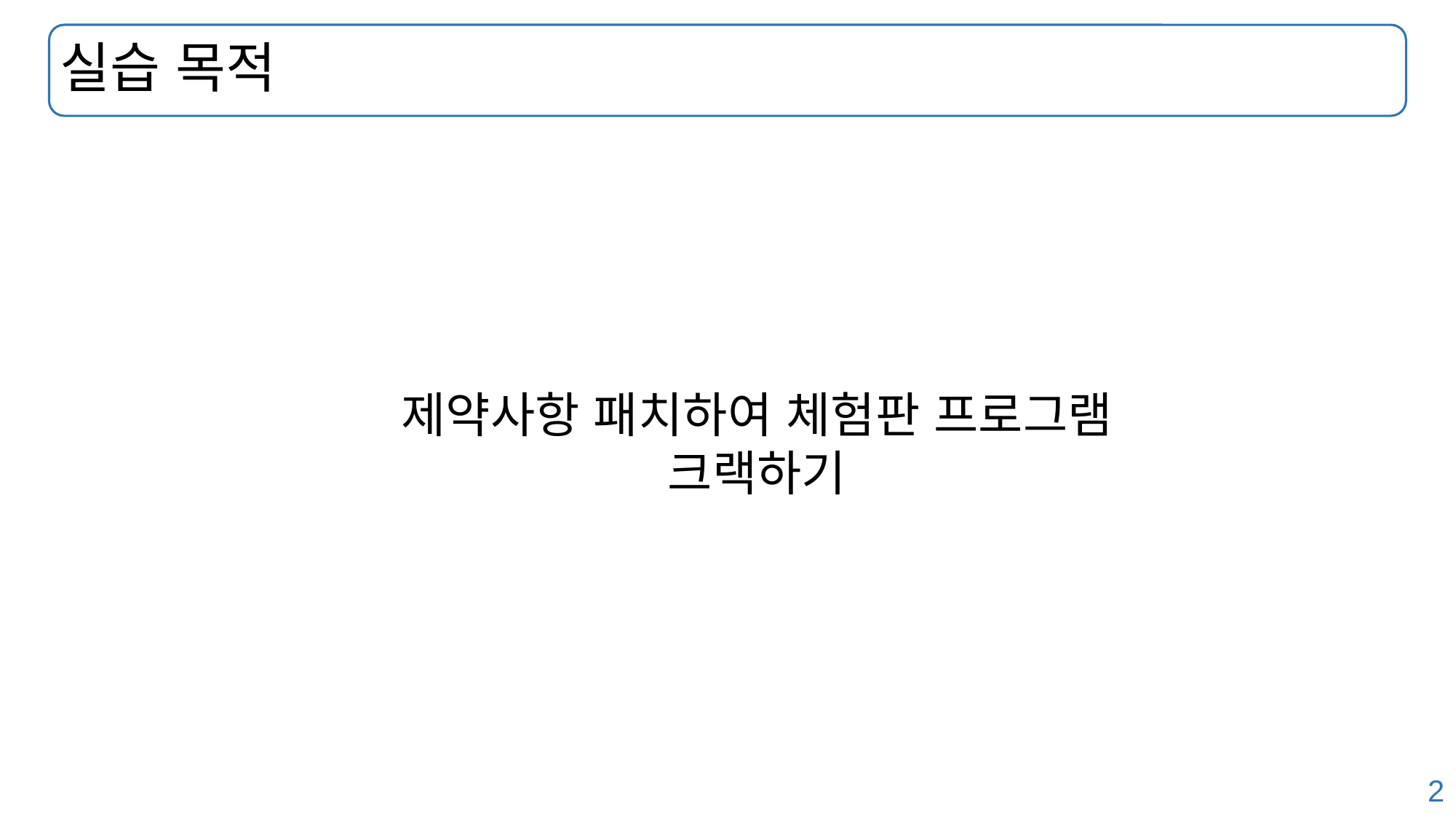

# 실습 목적
제약사항 패치하여 체험판 프로그램 크랙하기